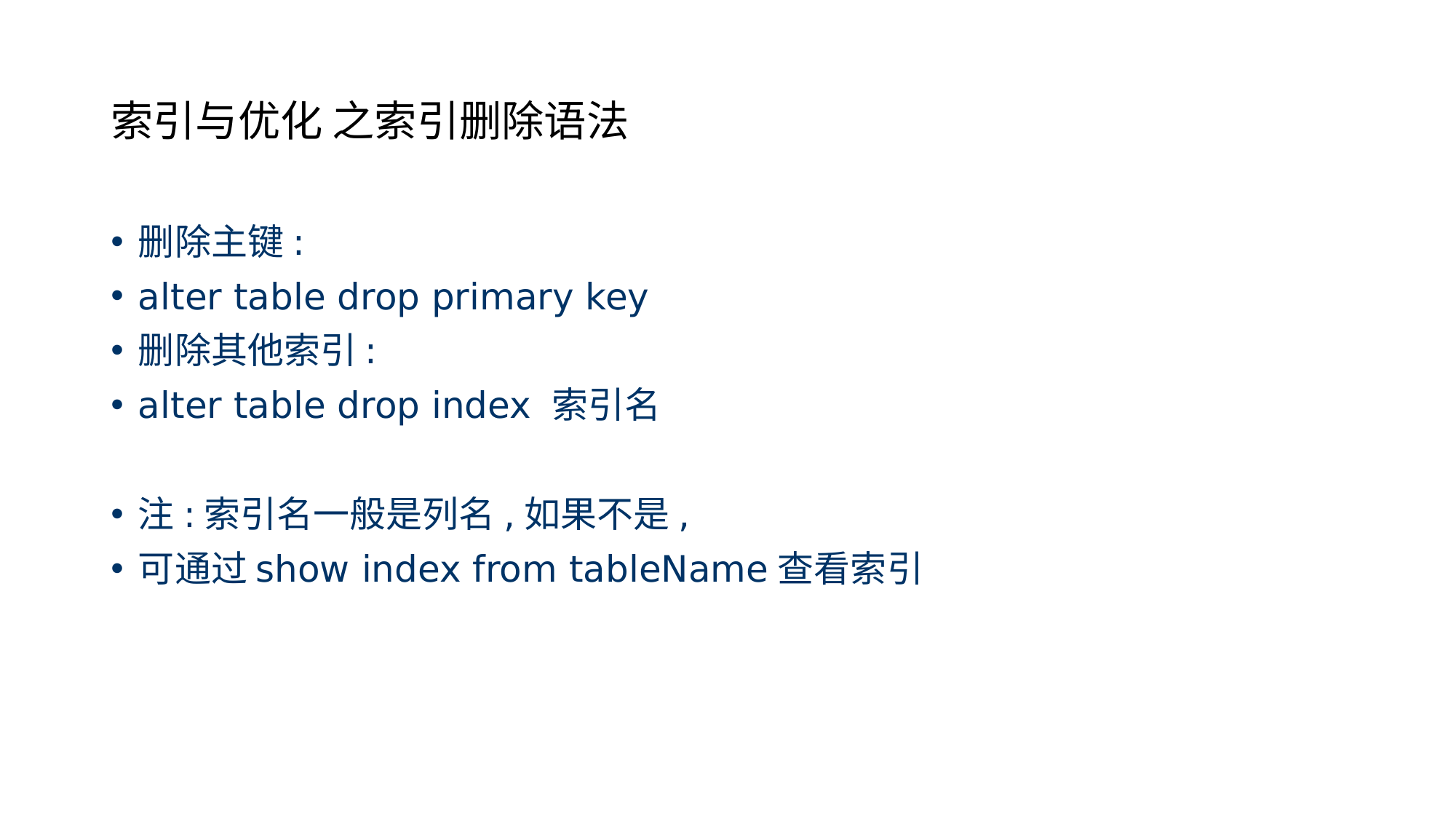

# 索引与优化 之索引删除语法
删除主键:
alter table drop primary key
删除其他索引:
alter table drop index 索引名

注:索引名一般是列名,如果不是,
可通过show index from tableName查看索引